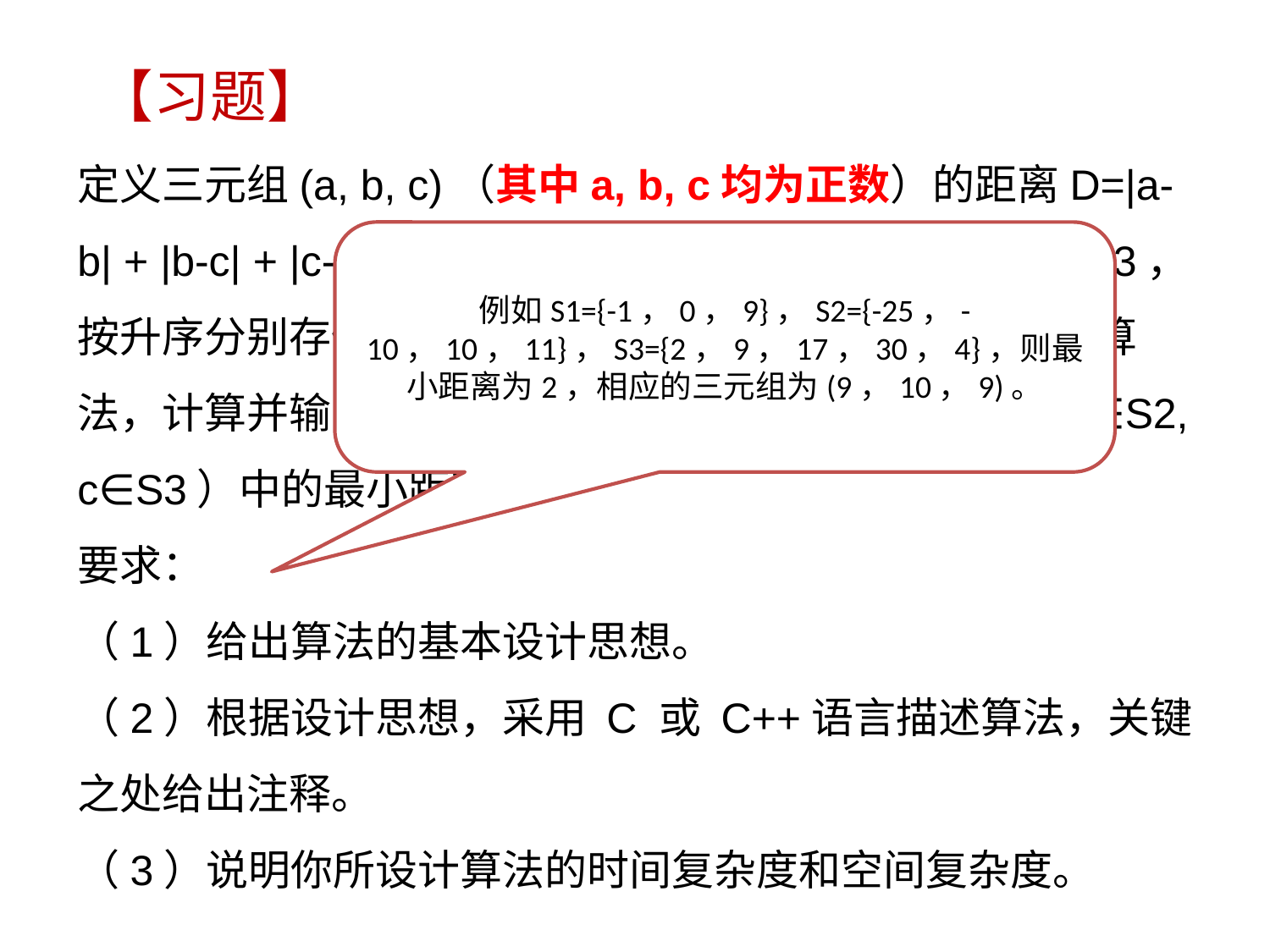

【习题】
定义三元组(a, b, c)（其中a, b, c均为正数）的距离D=|a-b| + |b-c| + |c-a|。给定三个非空整数集合S1、S2和S3，按升序分别存储在3个数组中。设计一个尽可能高效的算法，计算并输出所有可能的三元组(a, b, c)（a∈S1, b∈S2, c∈S3）中的最小距离。
要求：
（1）给出算法的基本设计思想。
（2）根据设计思想，采用 C 或 C++语言描述算法，关键之处给出注释。
（3）说明你所设计算法的时间复杂度和空间复杂度。
例如S1={-1，0，9}，S2={-25，-10，10，11}，S3={2，9，17，30，4}，则最小距离为2，相应的三元组为(9，10，9)。